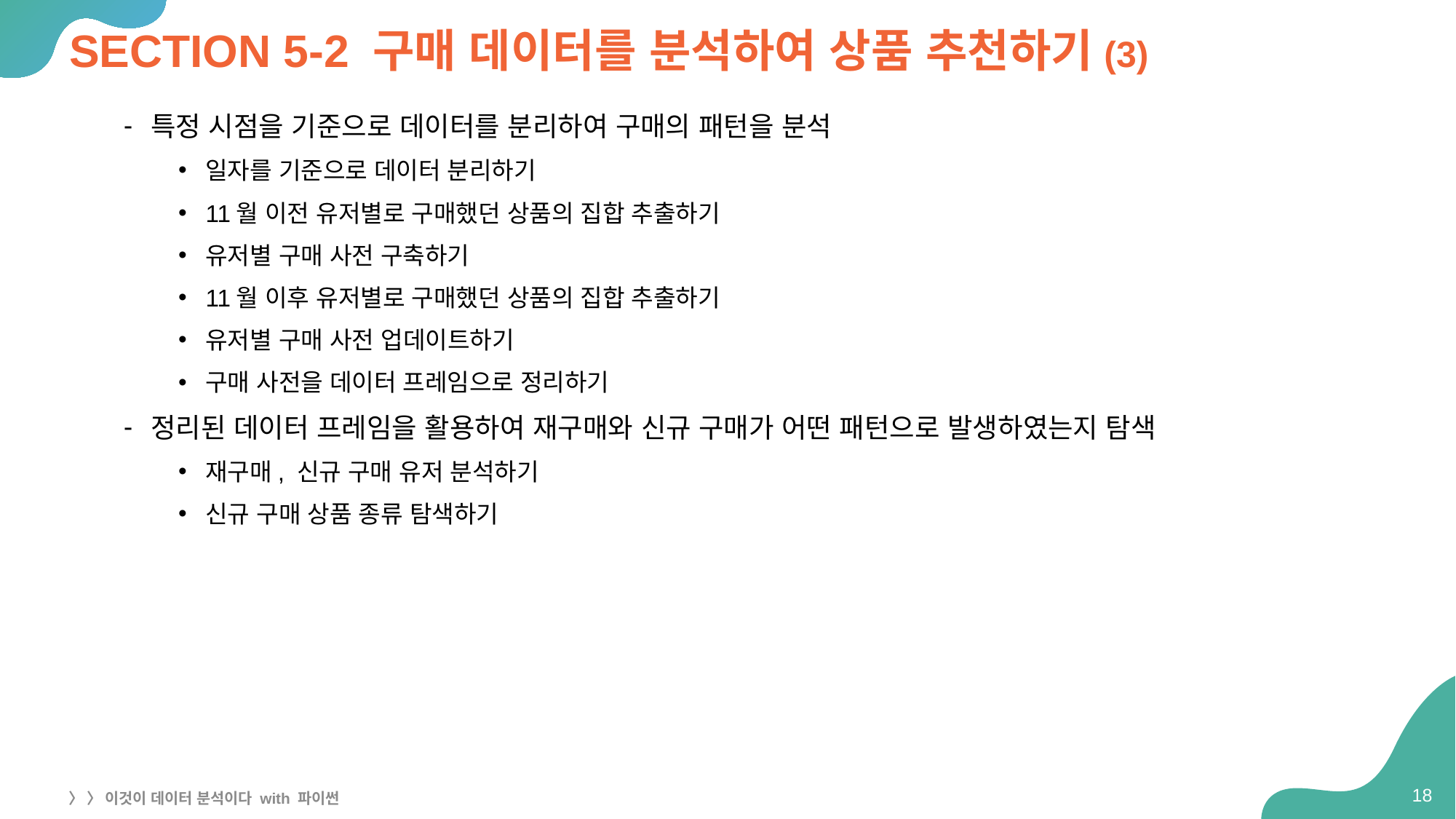

# SECTION 5-2 구매 데이터를 분석하여 상품 추천하기(3)
특정 시점을 기준으로 데이터를 분리하여 구매의 패턴을 분석
일자를 기준으로 데이터 분리하기
11월 이전 유저별로 구매했던 상품의 집합 추출하기
유저별 구매 사전 구축하기
11월 이후 유저별로 구매했던 상품의 집합 추출하기
유저별 구매 사전 업데이트하기
구매 사전을 데이터 프레임으로 정리하기
정리된 데이터 프레임을 활용하여 재구매와 신규 구매가 어떤 패턴으로 발생하였는지 탐색
재구매, 신규 구매 유저 분석하기
신규 구매 상품 종류 탐색하기
18
〉 〉 이것이 데이터 분석이다 with 파이썬